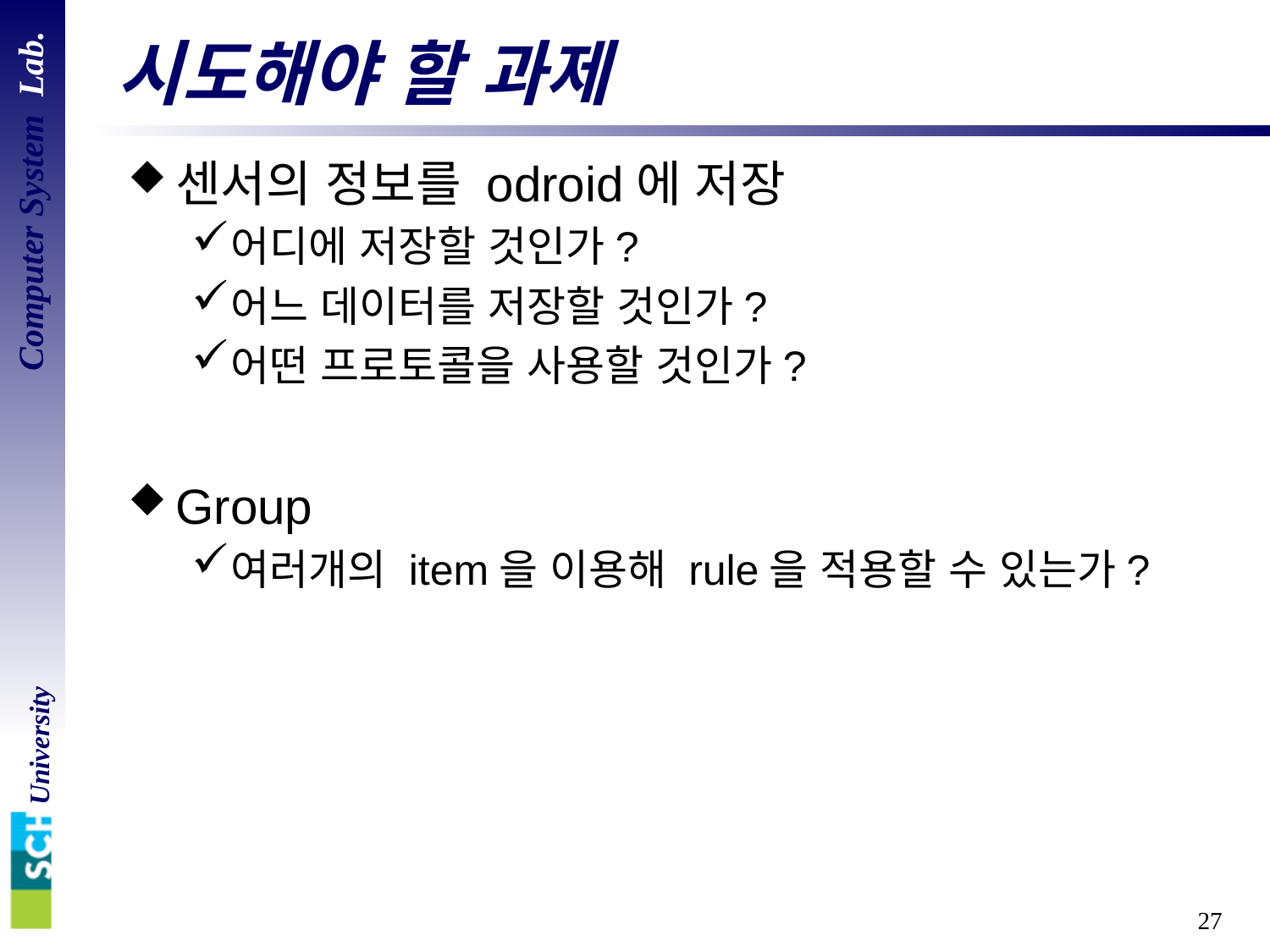

# 시도해야 할 과제

센서의 정보를 odroid에 저장
어디에 저장할 것인가?
어느 데이터를 저장할 것인가?
어떤 프로토콜을 사용할 것인가?

Group
여러개의 item을 이용해 rule을 적용할 수 있는가?